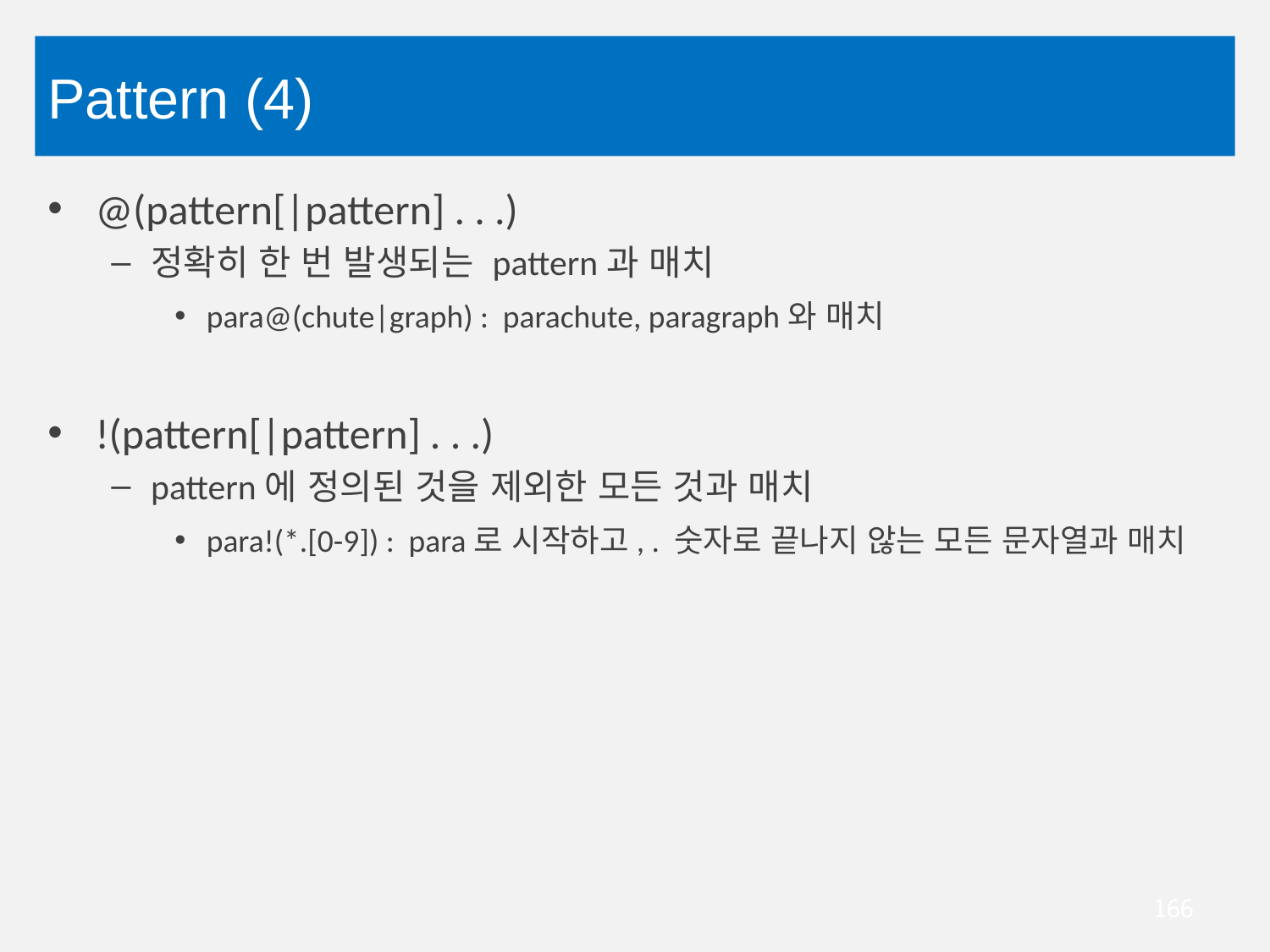

# Pattern (4)
@(pattern[|pattern] . . .)
정확히 한 번 발생되는 pattern과 매치
para@(chute|graph) :  parachute, paragraph와 매치

!(pattern[|pattern] . . .)
pattern에 정의된 것을 제외한 모든 것과 매치
para!(*.[0-9]) :  para로 시작하고, . 숫자로 끝나지 않는 모든 문자열과 매치
166